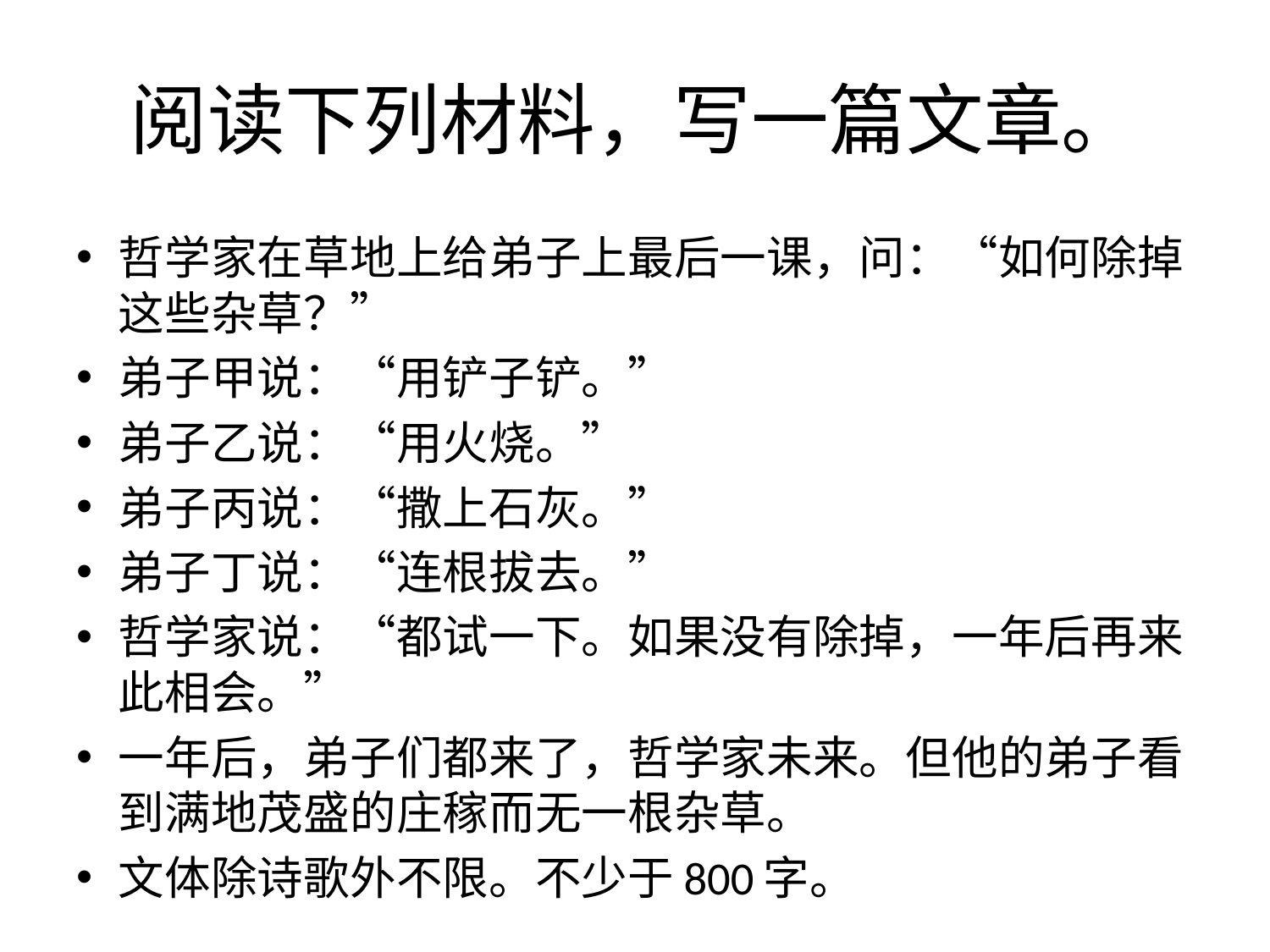

# 阅读下列材料，写一篇文章。
哲学家在草地上给弟子上最后一课，问：“如何除掉这些杂草？”
弟子甲说：“用铲子铲。”
弟子乙说：“用火烧。”
弟子丙说：“撒上石灰。”
弟子丁说：“连根拔去。”
哲学家说：“都试一下。如果没有除掉，一年后再来此相会。”
一年后，弟子们都来了，哲学家未来。但他的弟子看到满地茂盛的庄稼而无一根杂草。
文体除诗歌外不限。不少于800字。